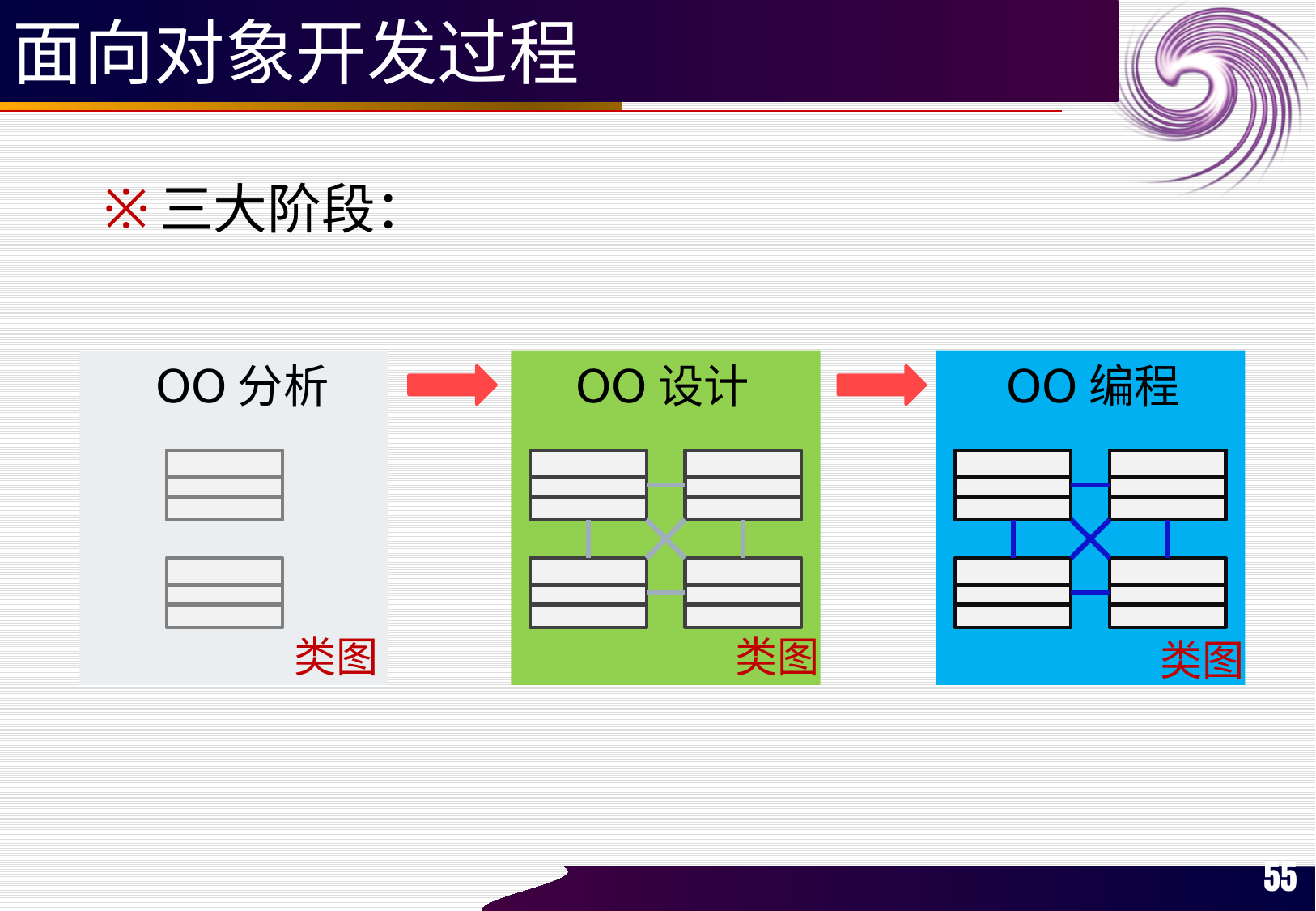

# 面向对象开发过程
三大阶段：

OO分析
OO设计
OO编程

类图
类图
类图
55